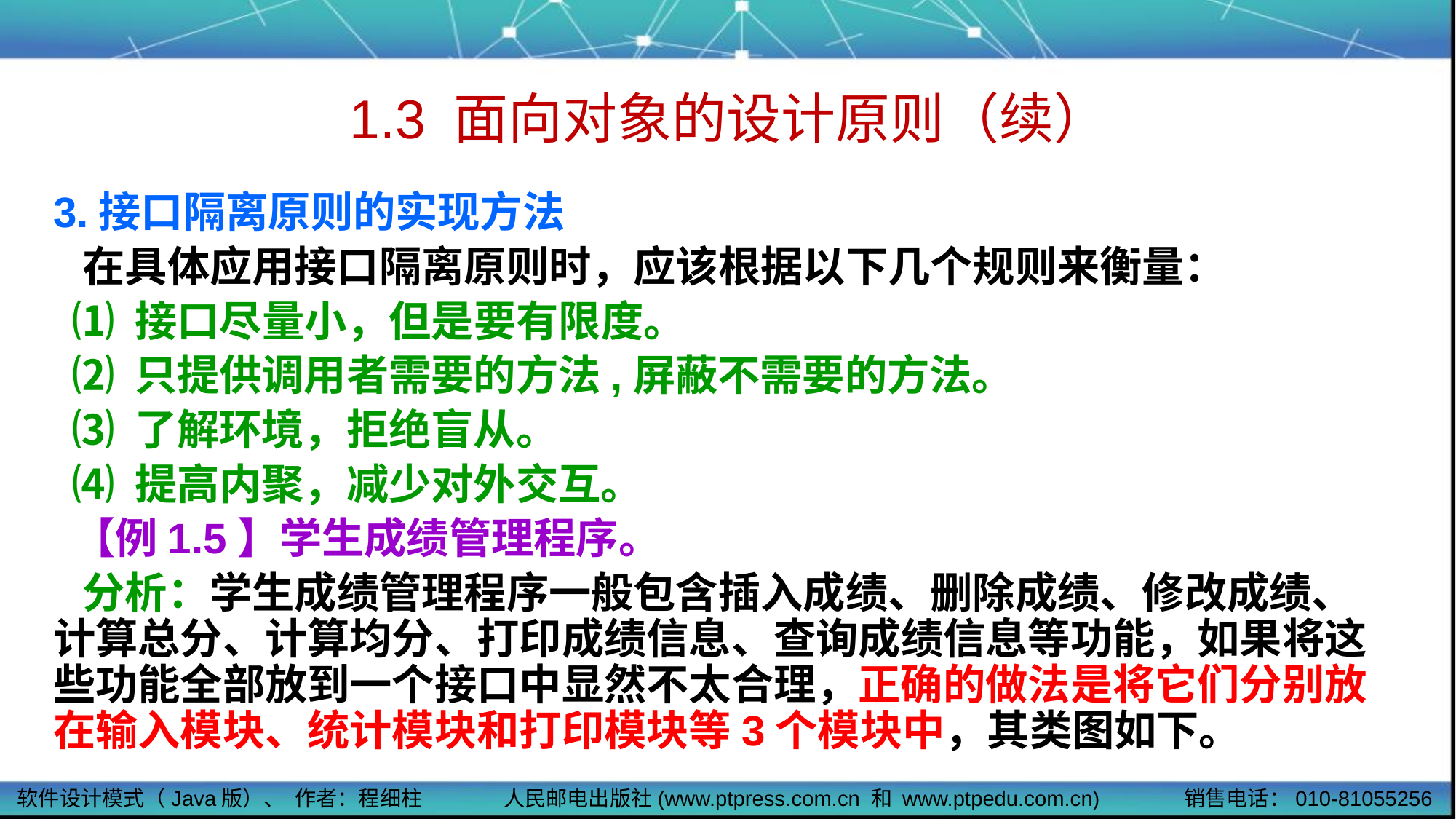

# 1.3 面向对象的设计原则（续）
3.接口隔离原则的实现方法
  在具体应用接口隔离原则时，应该根据以下几个规则来衡量：
  ⑴ 接口尽量小，但是要有限度。
  ⑵ 只提供调用者需要的方法,屏蔽不需要的方法。
  ⑶ 了解环境，拒绝盲从。
  ⑷ 提高内聚，减少对外交互。
 【例1.5】学生成绩管理程序。
  分析：学生成绩管理程序一般包含插入成绩、删除成绩、修改成绩、计算总分、计算均分、打印成绩信息、查询成绩信息等功能，如果将这些功能全部放到一个接口中显然不太合理，正确的做法是将它们分别放在输入模块、统计模块和打印模块等3个模块中，其类图如下。
软件设计模式（Java版）、  作者：程细柱
人民邮电出版社(www.ptpress.com.cn 和 www.ptpedu.com.cn)
销售电话：010-81055256